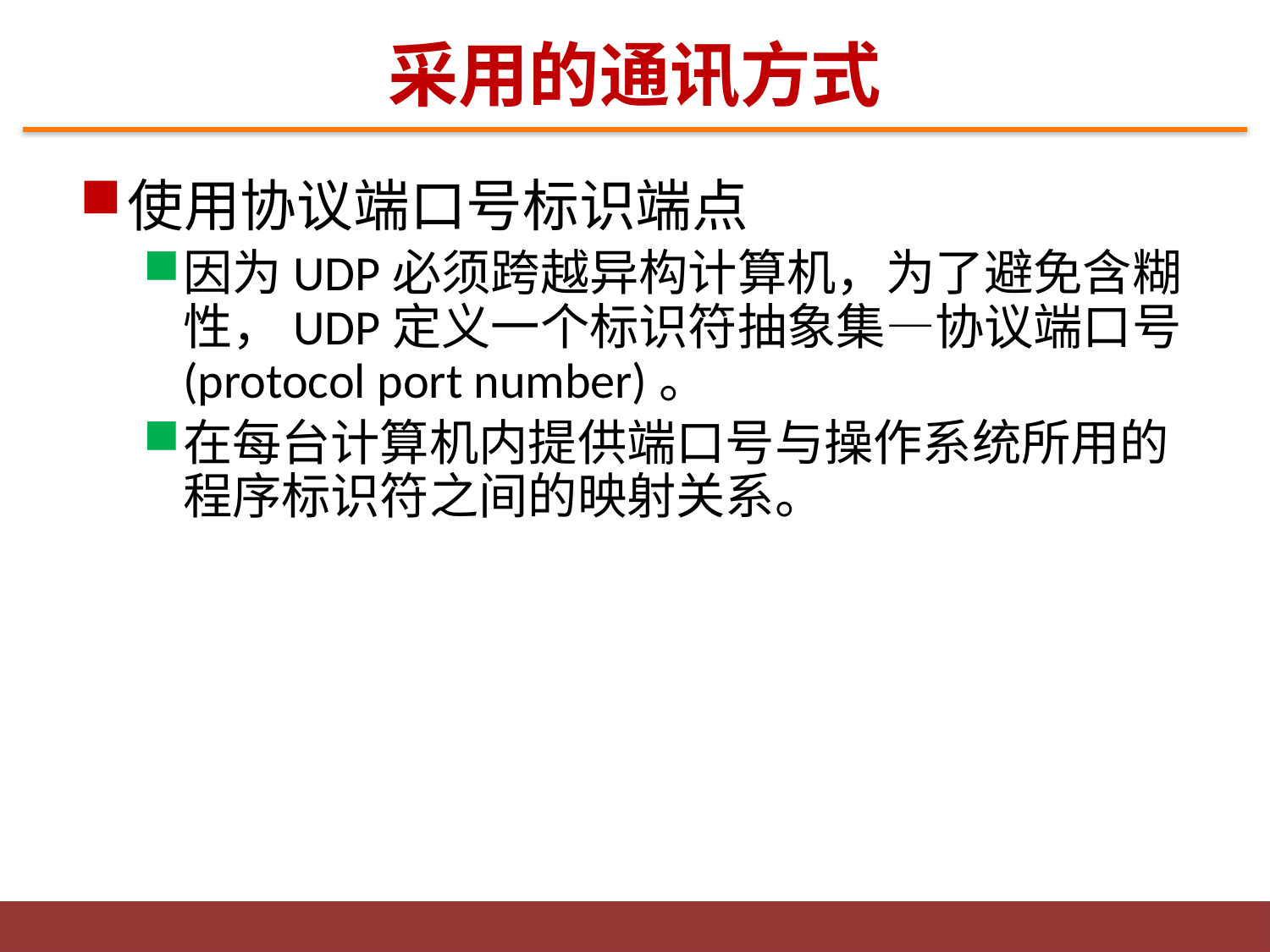

# 采用的通讯方式
使用协议端口号标识端点
因为UDP必须跨越异构计算机，为了避免含糊性，UDP定义一个标识符抽象集—协议端口号(protocol port number)。
在每台计算机内提供端口号与操作系统所用的程序标识符之间的映射关系。
4

UDP协议